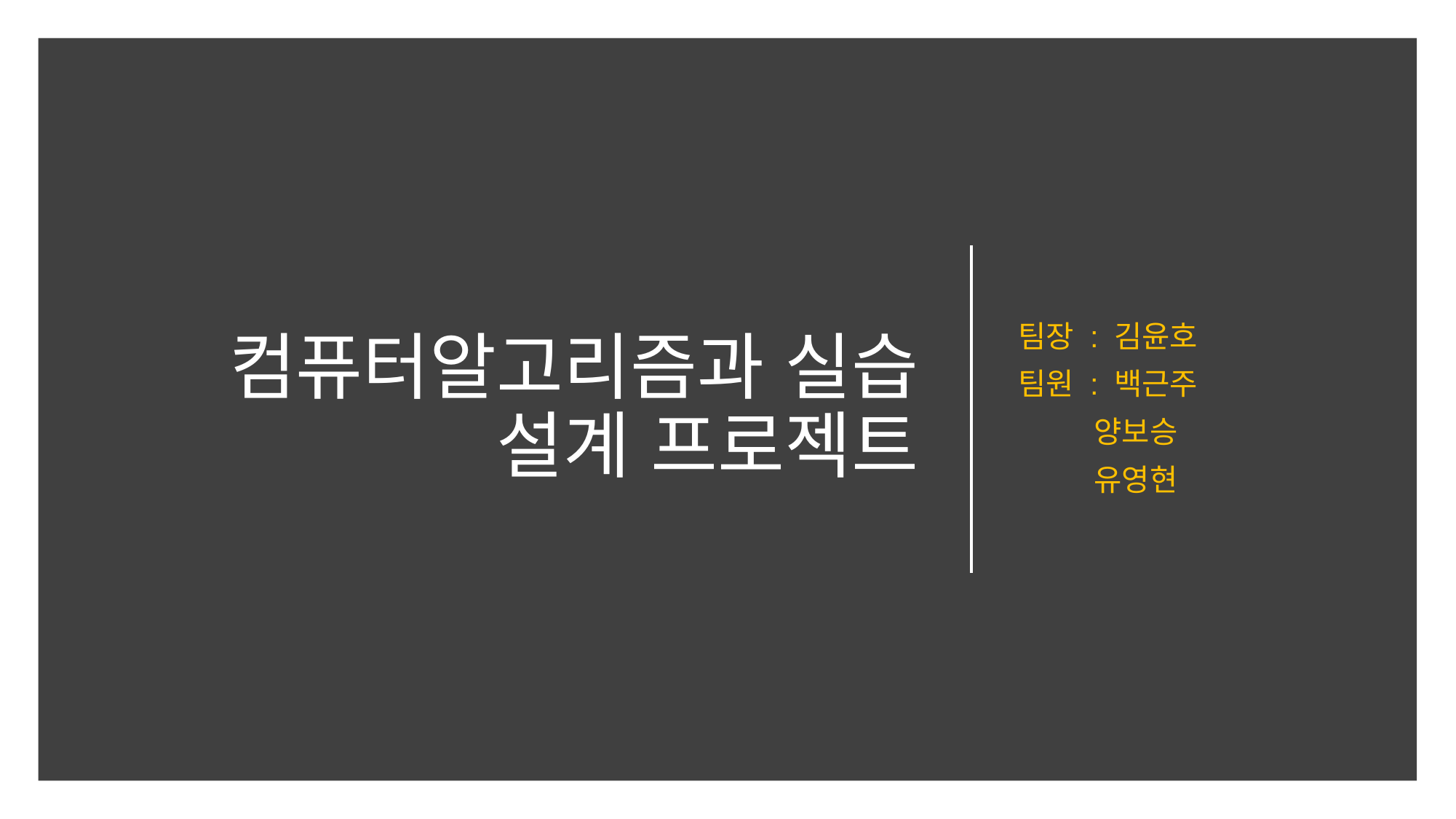

팀장 : 김윤호
팀원 : 백근주
        양보승
        유영현
# 컴퓨터알고리즘과 실습 설계 프로젝트